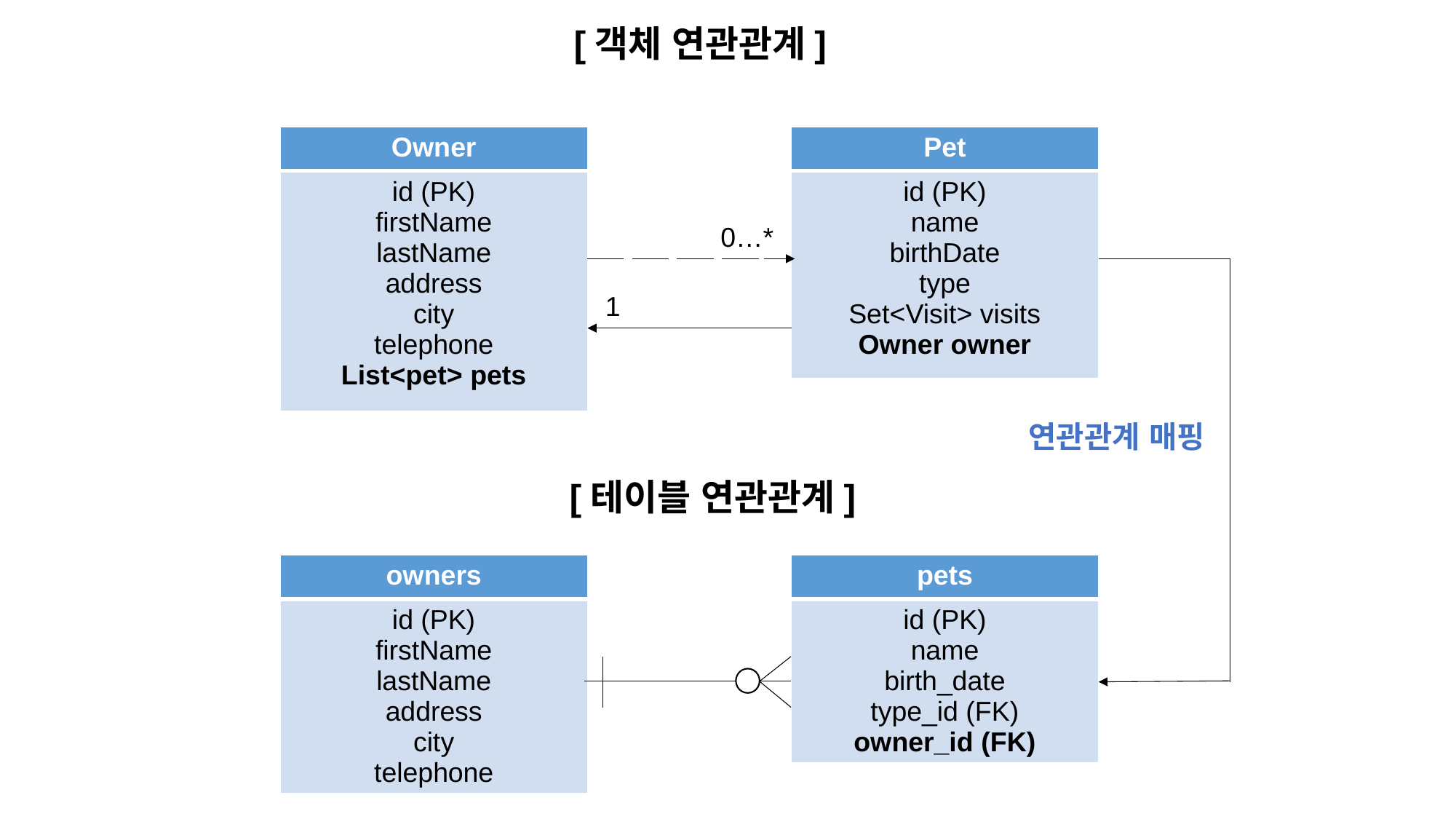

[객체 연관관계]
| Owner |
| --- |
| id (PK) firstName lastName address city telephone List<pet> pets |
| Pet |
| --- |
| id (PK) name birthDate type Set<Visit> visits Owner owner |
0…*
1
연관관계 매핑
[테이블 연관관계]
| owners |
| --- |
| id (PK) firstName lastName address city telephone |
| pets |
| --- |
| id (PK) name birth\_date type\_id (FK) owner\_id (FK) |